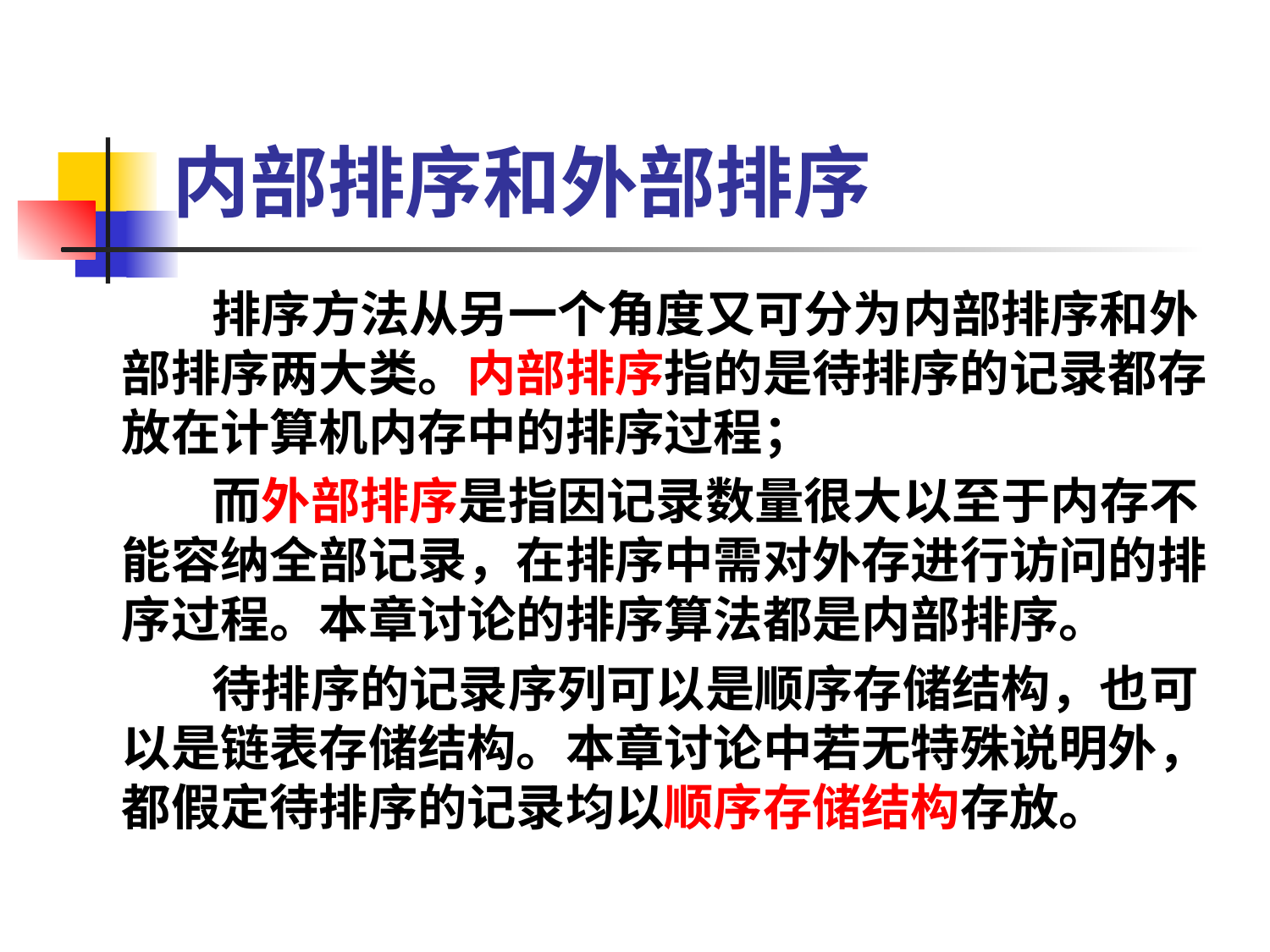

# 内部排序和外部排序
       排序方法从另一个角度又可分为内部排序和外部排序两大类。内部排序指的是待排序的记录都存放在计算机内存中的排序过程；
       而外部排序是指因记录数量很大以至于内存不能容纳全部记录，在排序中需对外存进行访问的排序过程。本章讨论的排序算法都是内部排序。
       待排序的记录序列可以是顺序存储结构，也可以是链表存储结构。本章讨论中若无特殊说明外，都假定待排序的记录均以顺序存储结构存放。
8